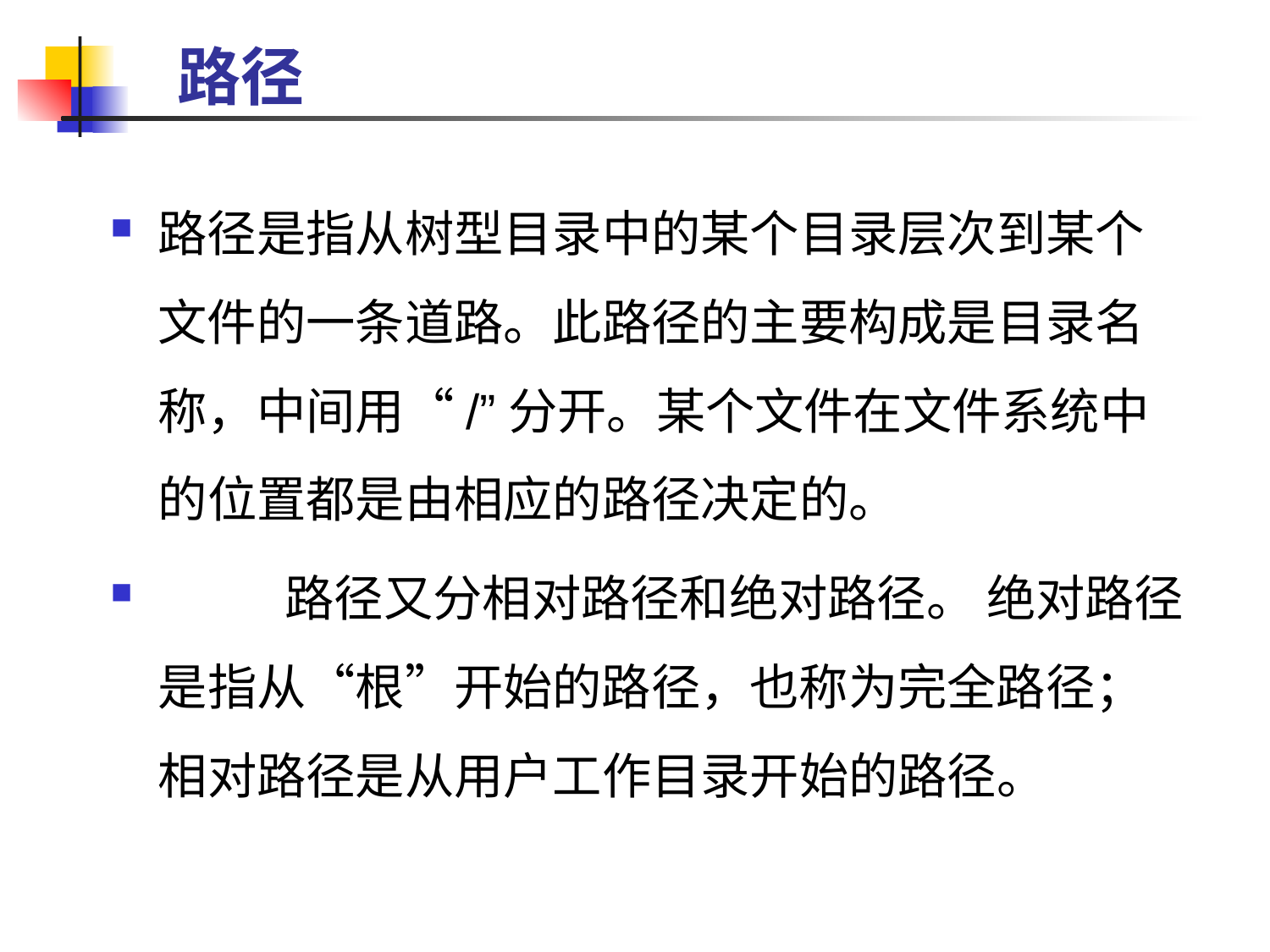

# 路径
路径是指从树型目录中的某个目录层次到某个文件的一条道路。此路径的主要构成是目录名称，中间用“/”分开。某个文件在文件系统中的位置都是由相应的路径决定的。
	路径又分相对路径和绝对路径。 绝对路径是指从“根”开始的路径，也称为完全路径；相对路径是从用户工作目录开始的路径。